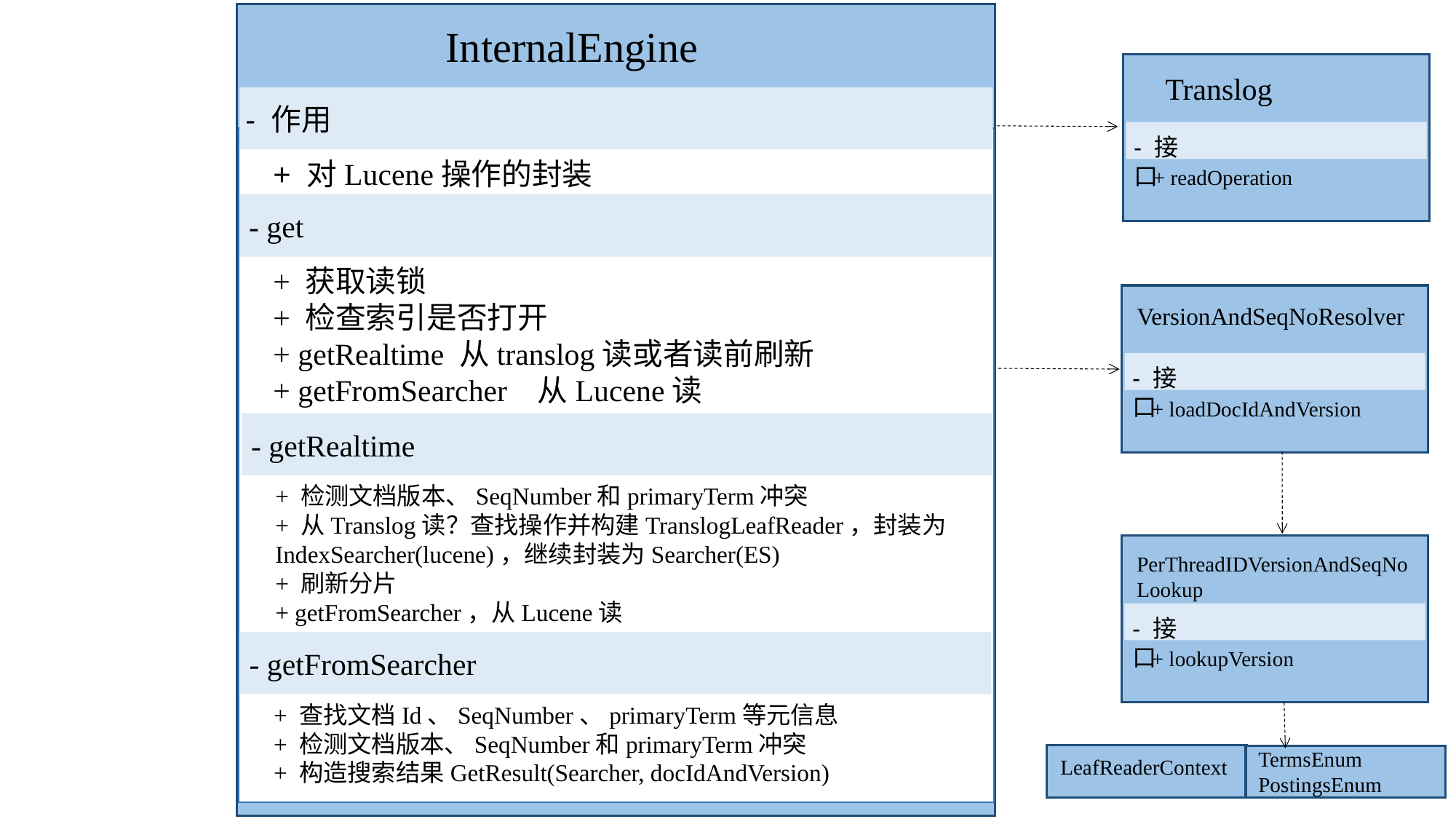

InternalEngine

Translog

- 接口
+ readOperation

- 作用
+ 对Lucene操作的封装

- get
+ 获取读锁
+ 检查索引是否打开
+ getRealtime 从translog读或者读前刷新
+ getFromSearcher   从Lucene读

VersionAndSeqNoResolver

- 接口
+ loadDocIdAndVersion

- getRealtime
+ 检测文档版本、SeqNumber和primaryTerm冲突
+ 从Translog读？查找操作并构建TranslogLeafReader，封装为IndexSearcher(lucene)，继续封装为Searcher(ES)
+ 刷新分片
+ getFromSearcher，从Lucene读

PerThreadIDVersionAndSeqNoLookup

- 接口
+ lookupVersion

- getFromSearcher
+ 查找文档Id、SeqNumber、primaryTerm等元信息
+ 检测文档版本、SeqNumber和primaryTerm冲突
+ 构造搜索结果GetResult(Searcher, docIdAndVersion)
TermsEnum
PostingsEnum

LeafReaderContext